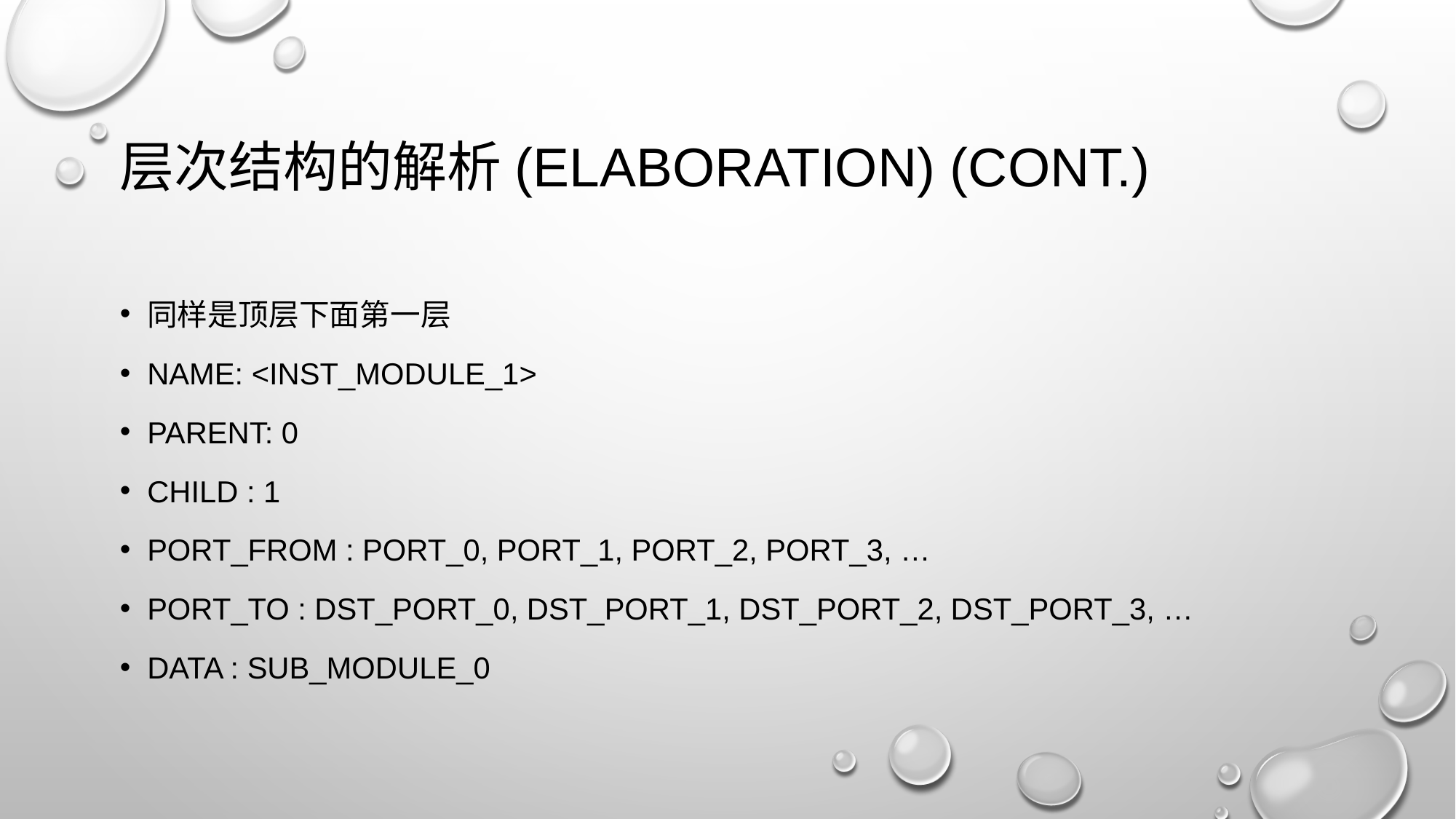

# 层次结构的解析(elaboration) (cont.)
同样是顶层下面第一层
Name: <inst_module_1>
Parent: 0
Child : 1
Port_from : port_0, port_1, port_2, port_3, …
Port_to : dst_port_0, dst_port_1, dst_port_2, dst_port_3, …
Data : sub_module_0